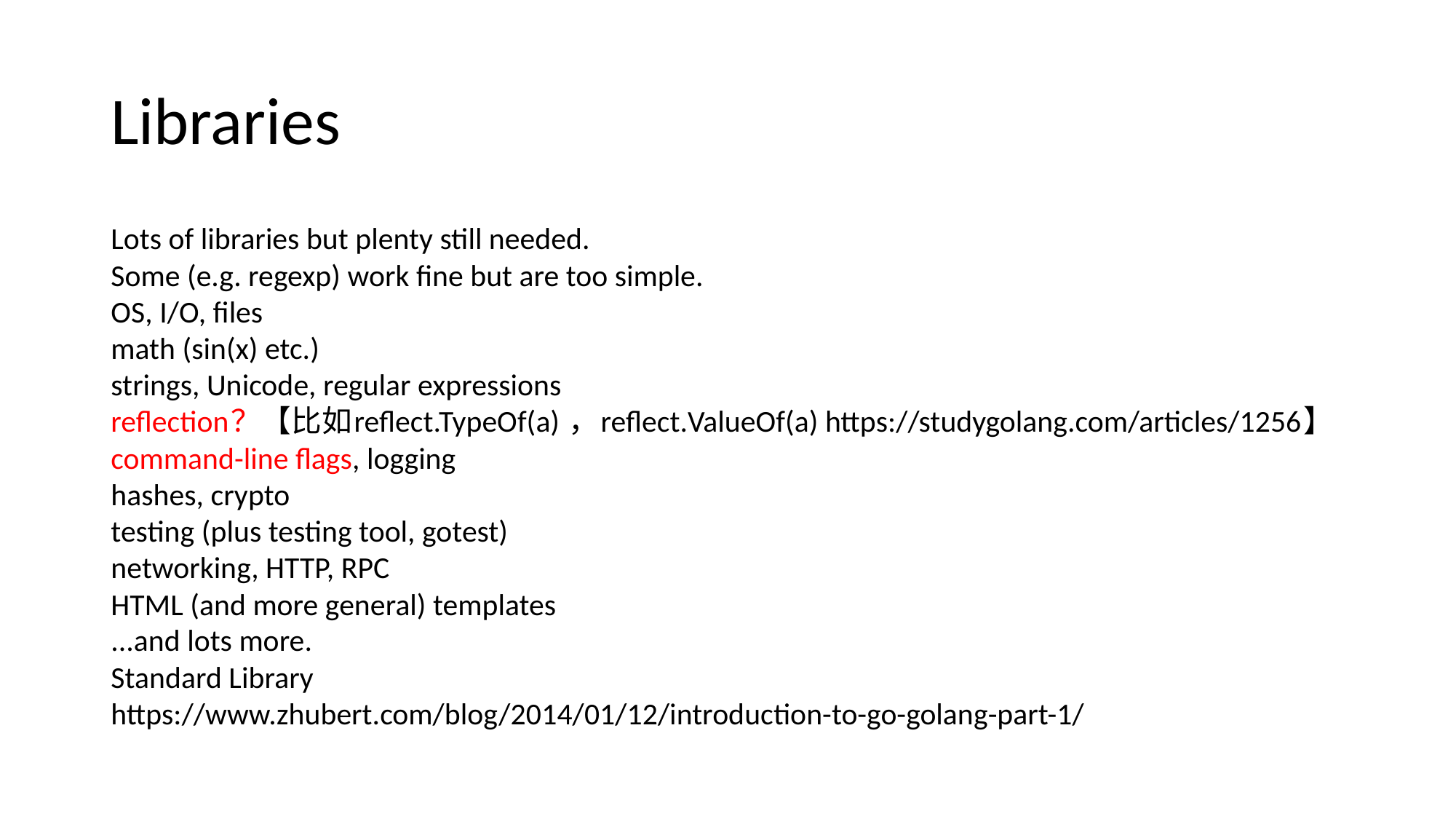

# Libraries
Lots of libraries but plenty still needed.
Some (e.g. regexp) work fine but are too simple.
OS, I/O, files
math (sin(x) etc.)
strings, Unicode, regular expressions
reflection？【比如reflect.TypeOf(a) ，reflect.ValueOf(a) https://studygolang.com/articles/1256】
command-line flags, logging
hashes, crypto
testing (plus testing tool, gotest)
networking, HTTP, RPC
HTML (and more general) templates
...and lots more.
Standard Library
https://www.zhubert.com/blog/2014/01/12/introduction-to-go-golang-part-1/